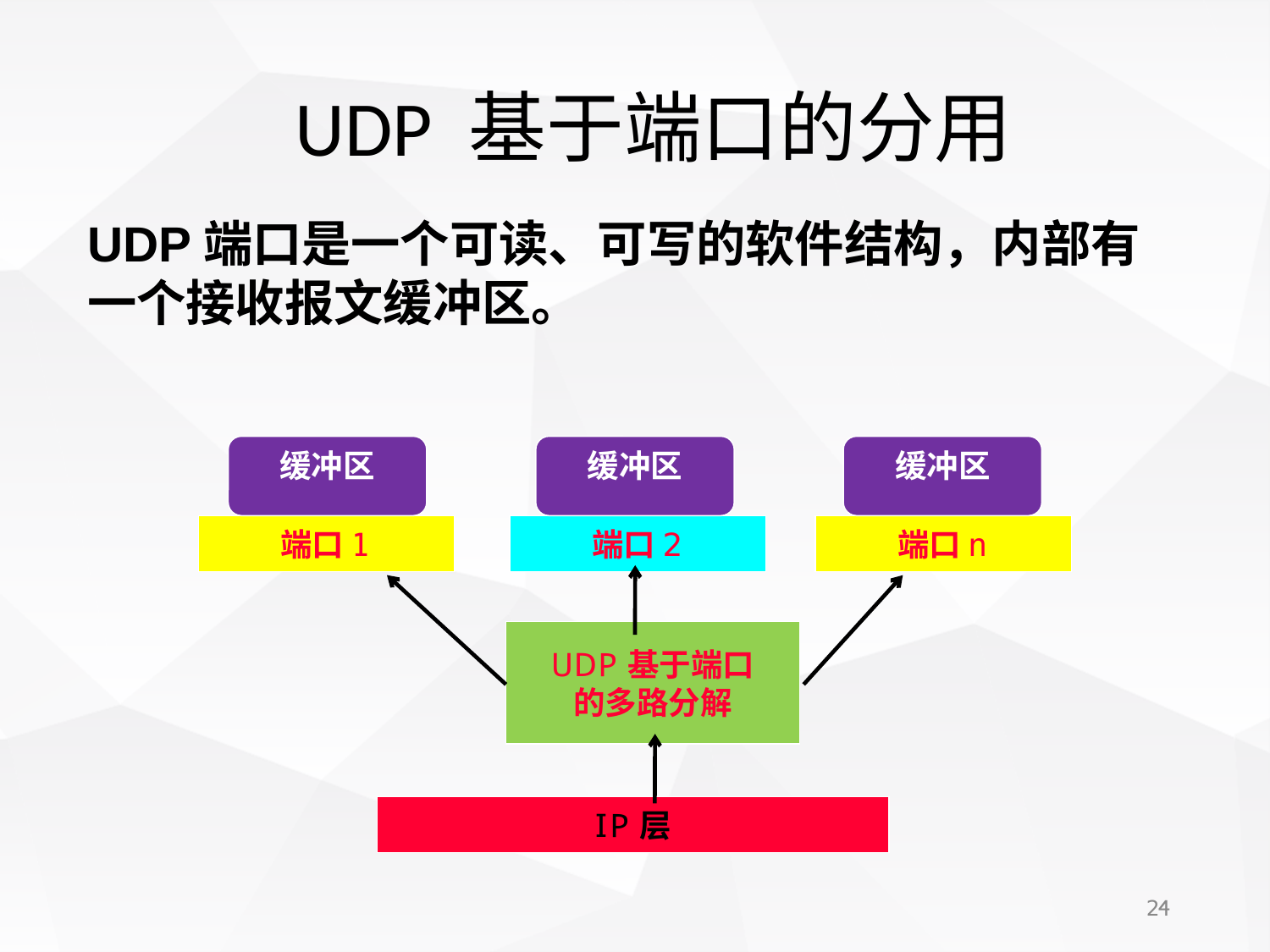

# UDP 基于端口的分用
UDP端口是一个可读、可写的软件结构，内部有一个接收报文缓冲区。
缓冲区
缓冲区
缓冲区
端口1
端口2
端口n
UDP基于端口
的多路分解
IP层
24